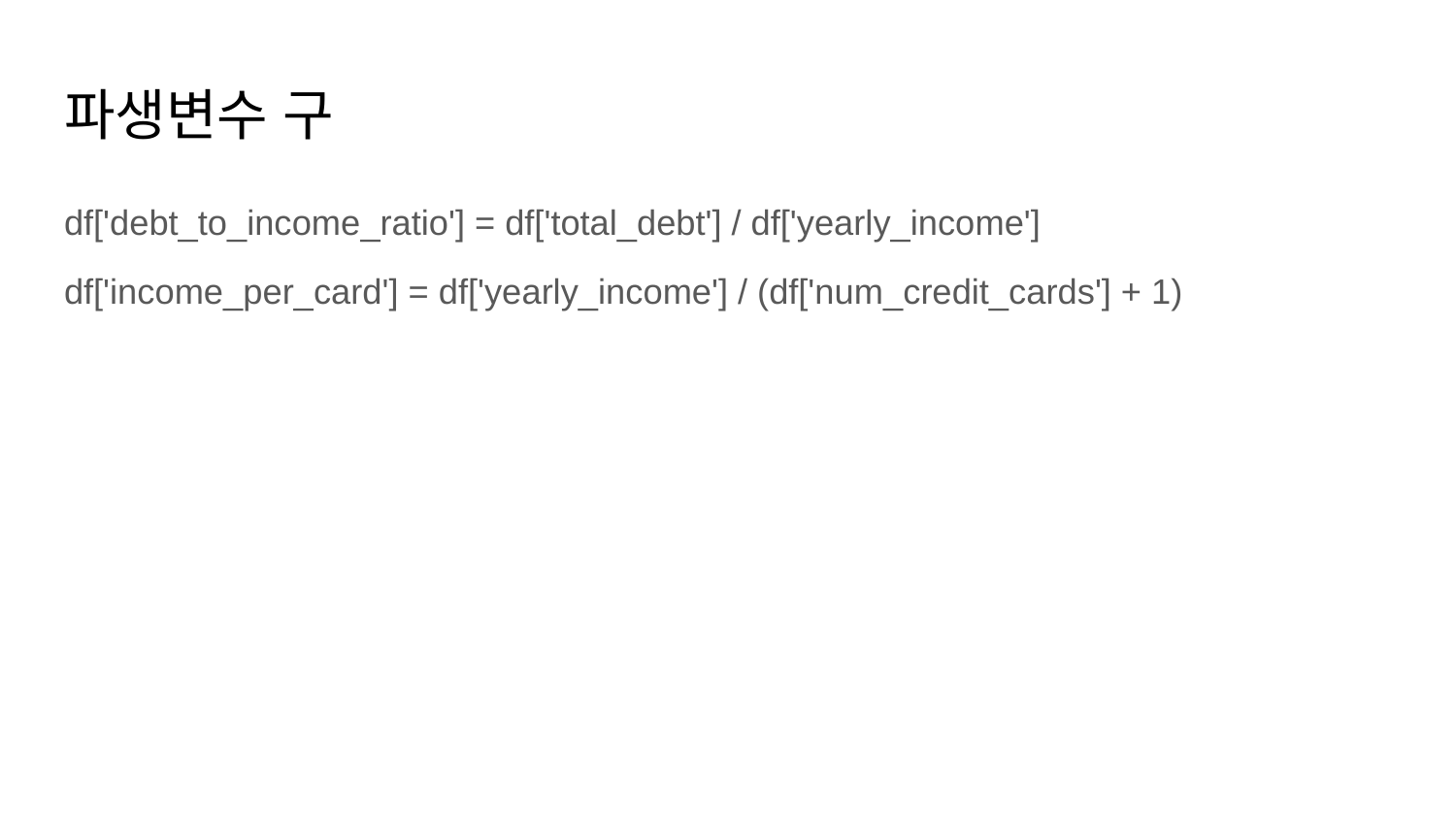

# 파생변수 구

df['debt_to_income_ratio'] = df['total_debt'] / df['yearly_income']
df['income_per_card'] = df['yearly_income'] / (df['num_credit_cards'] + 1)